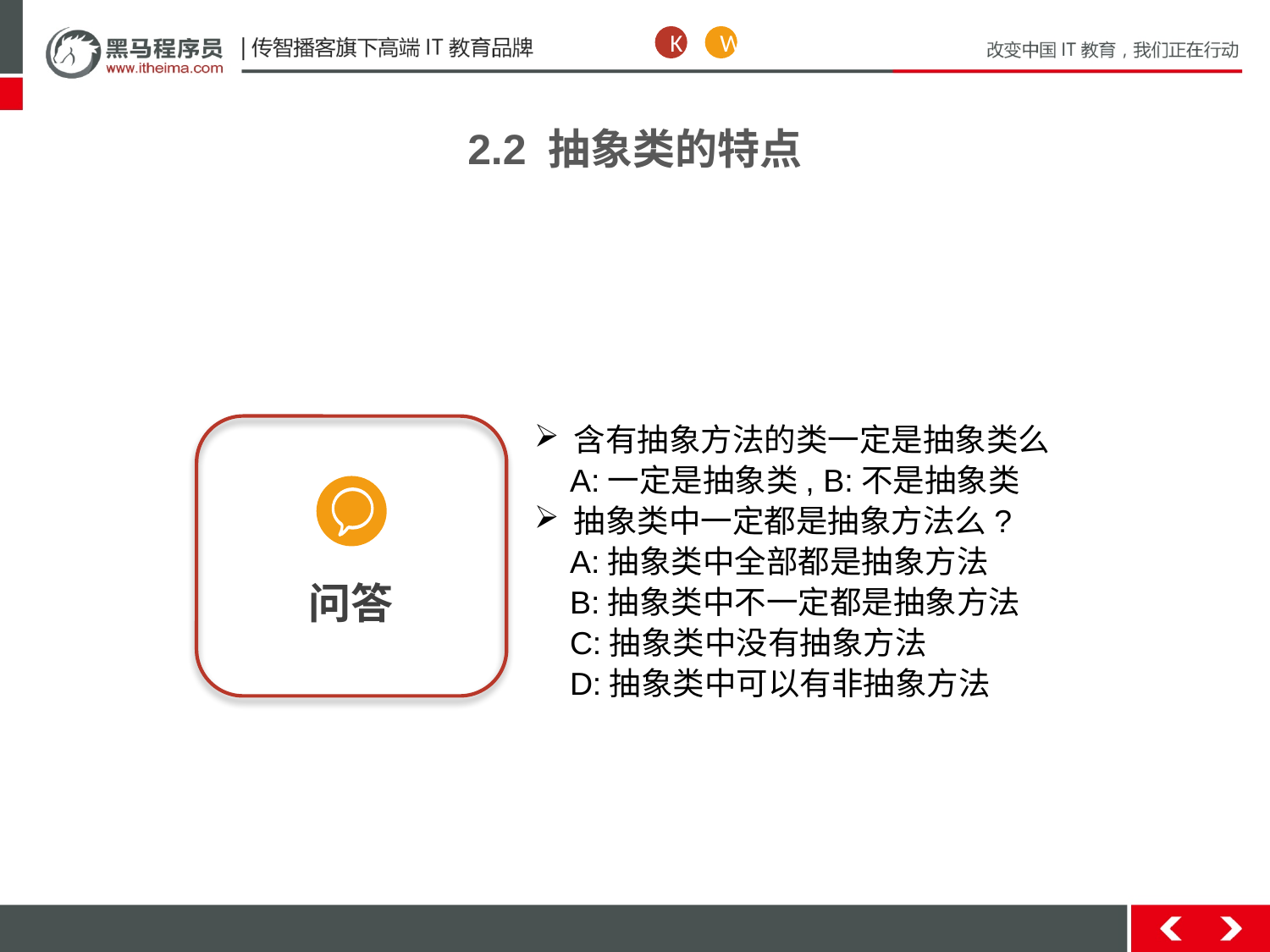

K
W
2.2 抽象类的特点

问答
含有抽象方法的类一定是抽象类么
    A:一定是抽象类, B:不是抽象类
抽象类中一定都是抽象方法么?
    A:抽象类中全部都是抽象方法
    B:抽象类中不一定都是抽象方法
    C:抽象类中没有抽象方法
    D:抽象类中可以有非抽象方法